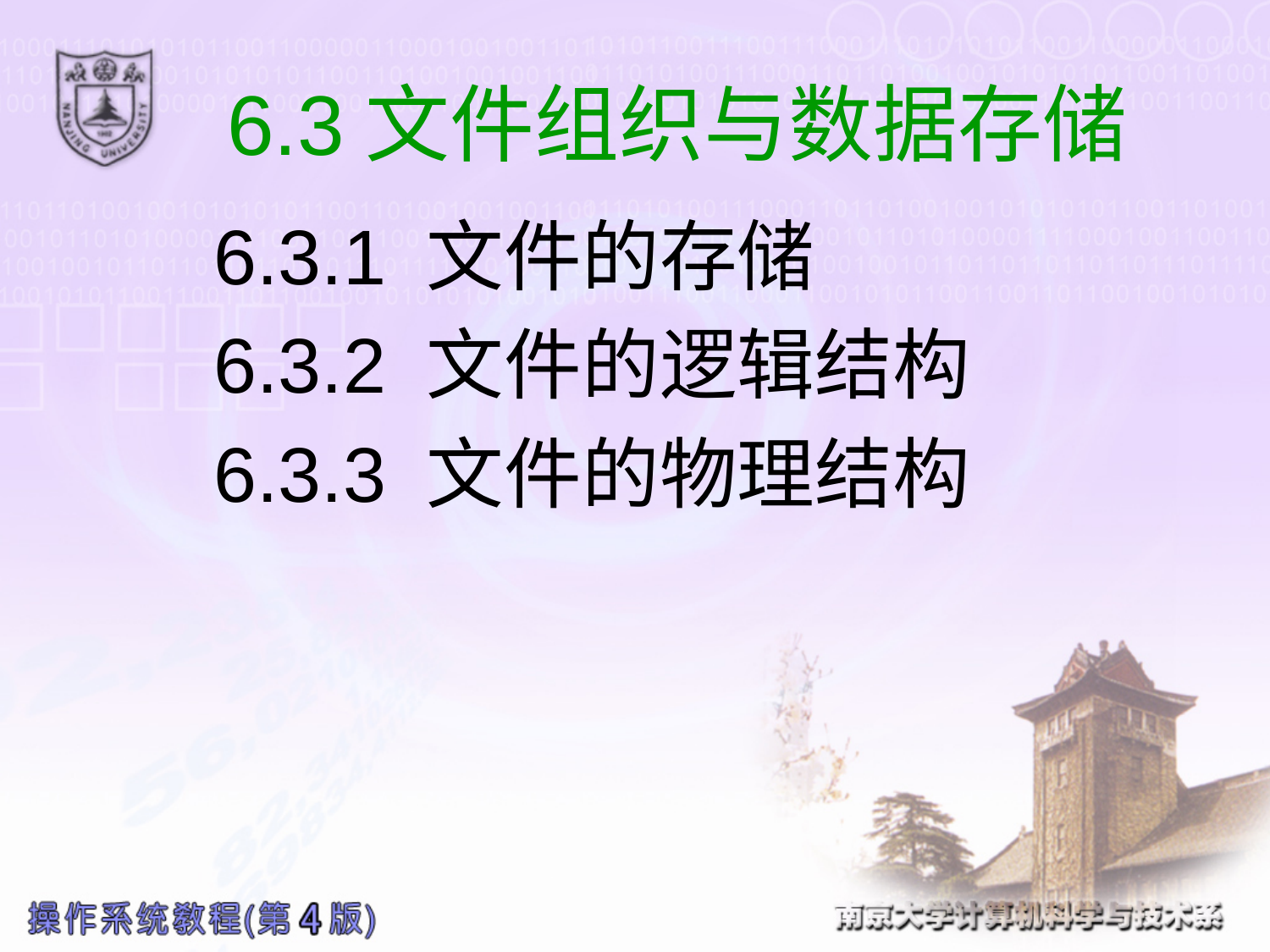

# 6.3文件组织与数据存储
6.3.1 文件的存储
6.3.2 文件的逻辑结构
6.3.3 文件的物理结构